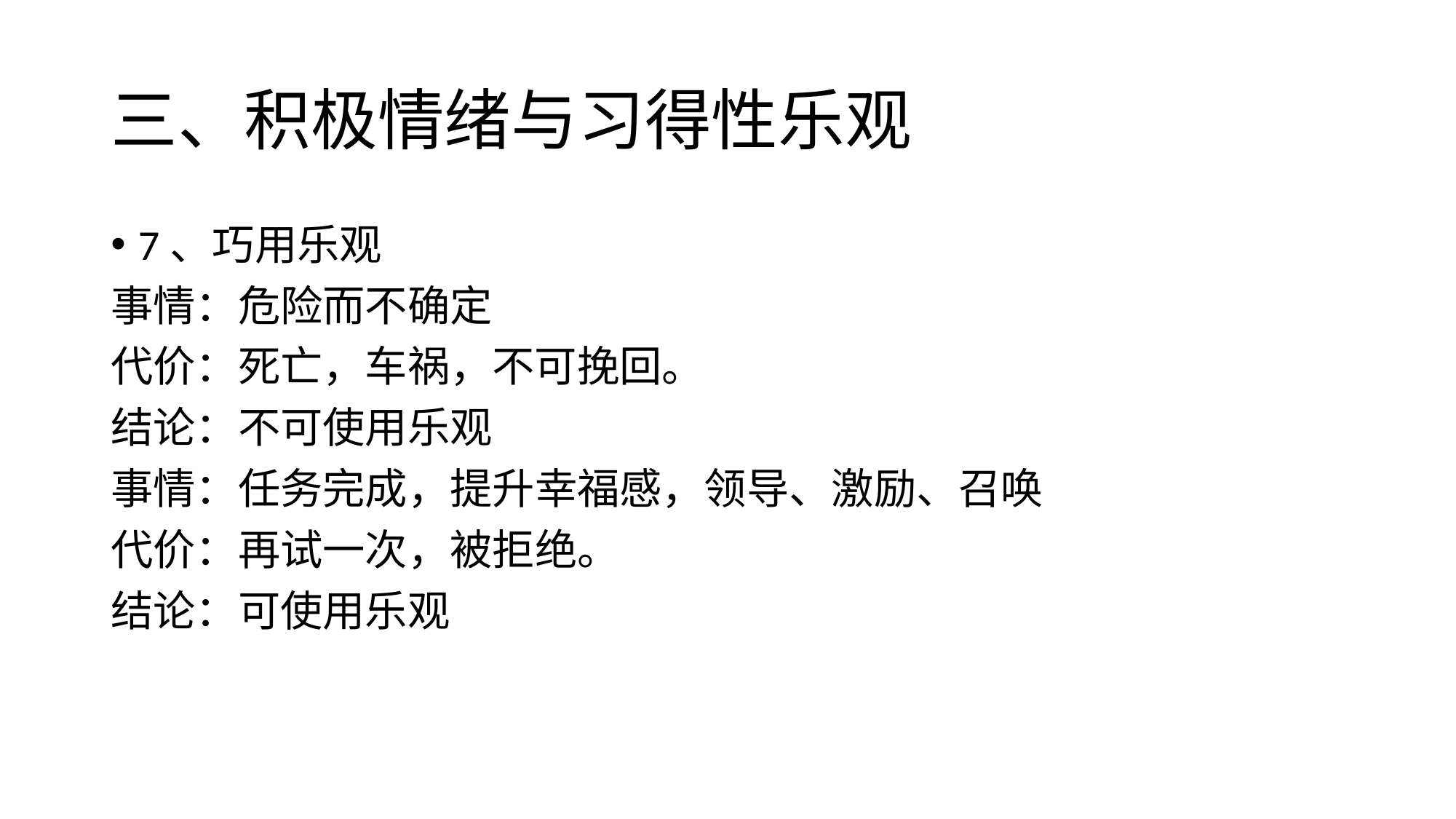

# 三、积极情绪与习得性乐观
7、巧用乐观
事情：危险而不确定
代价：死亡，车祸，不可挽回。
结论：不可使用乐观
事情：任务完成，提升幸福感，领导、激励、召唤
代价：再试一次，被拒绝。
结论：可使用乐观